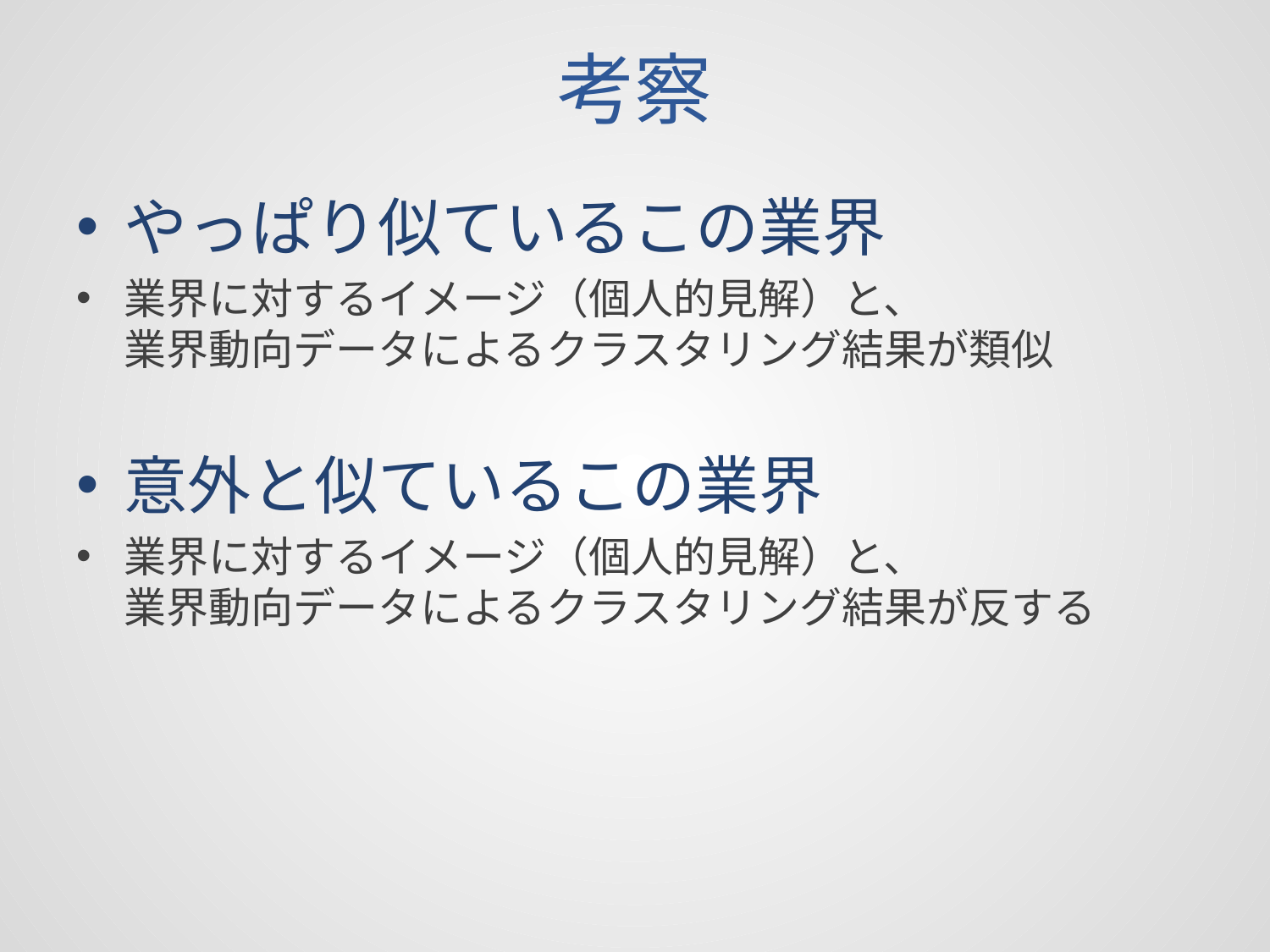

# 考察
やっぱり似ているこの業界
業界に対するイメージ（個人的見解）と、
業界動向データによるクラスタリング結果が類似

意外と似ているこの業界
業界に対するイメージ（個人的見解）と、
業界動向データによるクラスタリング結果が反する